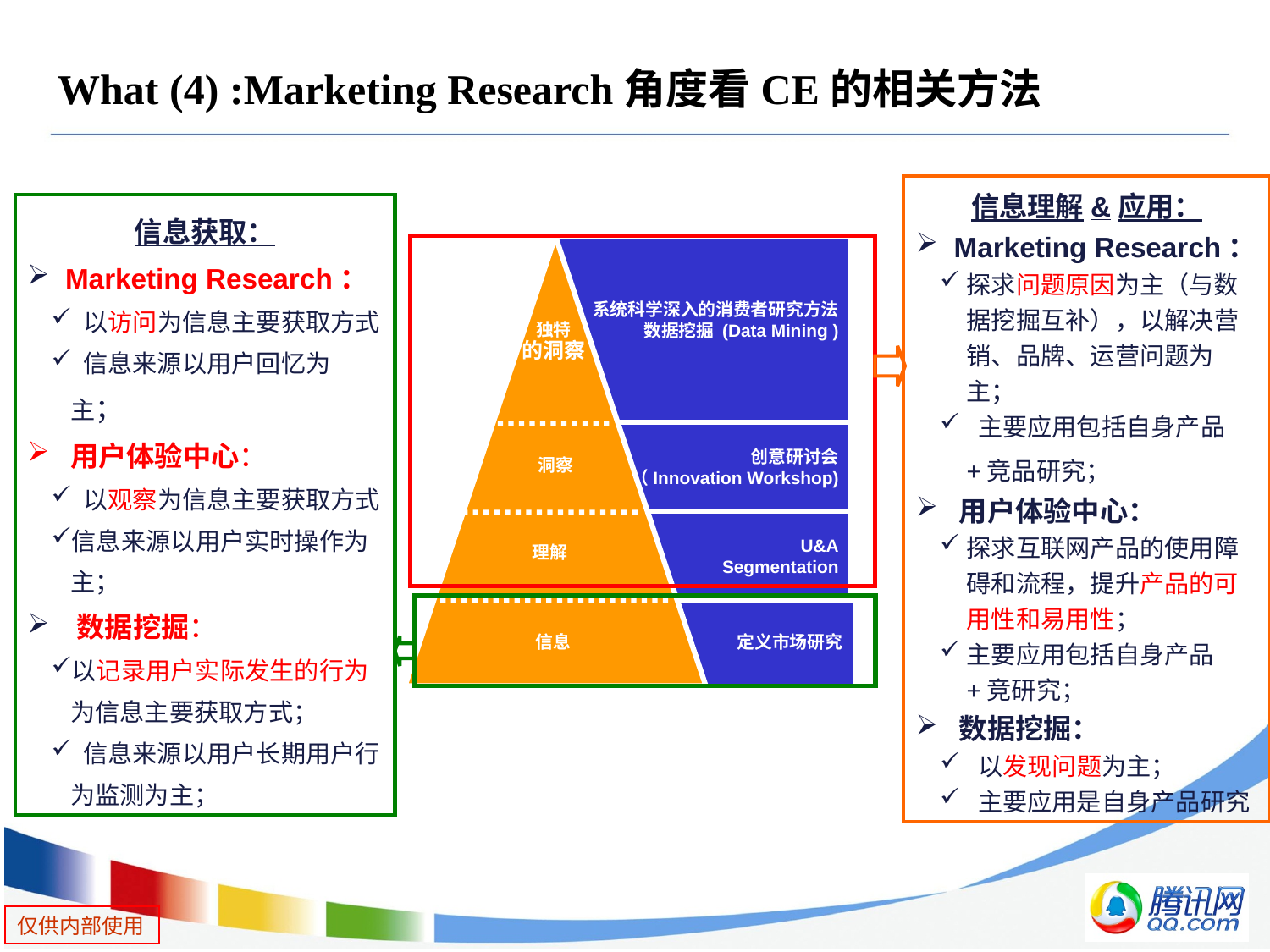

# What (4) :Marketing Research角度看CE的相关方法
信息理解&应用：
 Marketing Research：
探求问题原因为主（与数据挖掘互补），以解决营销、品牌、运营问题为主；
 主要应用包括自身产品+竞品研究；
 用户体验中心：
探求互联网产品的使用障碍和流程，提升产品的可用性和易用性；
主要应用包括自身产品+竞研究；
 数据挖掘：
 以发现问题为主；
 主要应用是自身产品研究
信息获取：
 Marketing Research：
 以访问为信息主要获取方式
 信息来源以用户回忆为主；
 用户体验中心：
 以观察为信息主要获取方式
信息来源以用户实时操作为主；
  数据挖掘：
以记录用户实际发生的行为为信息主要获取方式；
 信息来源以用户长期用户行为监测为主；

系统科学深入的消费者研究方法
数据挖掘 (Data Mining )

独特
的洞察
 创意研讨会
（Innovation Workshop)

  洞察
U&A
Segmentation

理解
定义市场研究

     信息